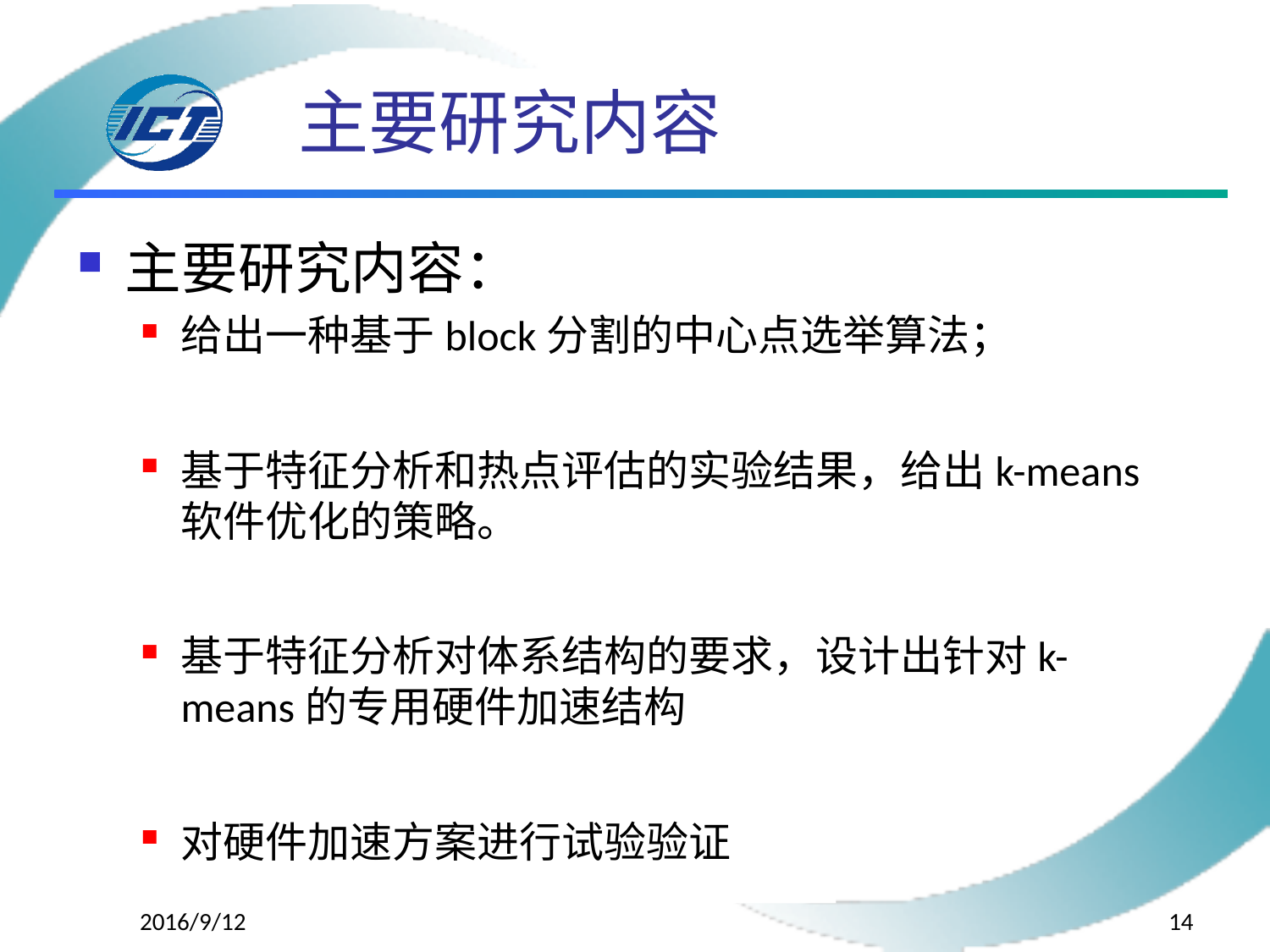

# 主要研究内容
主要研究内容：
给出一种基于block分割的中心点选举算法；

基于特征分析和热点评估的实验结果，给出k-means软件优化的策略。

基于特征分析对体系结构的要求，设计出针对k-means的专用硬件加速结构

对硬件加速方案进行试验验证

2016/9/12
14